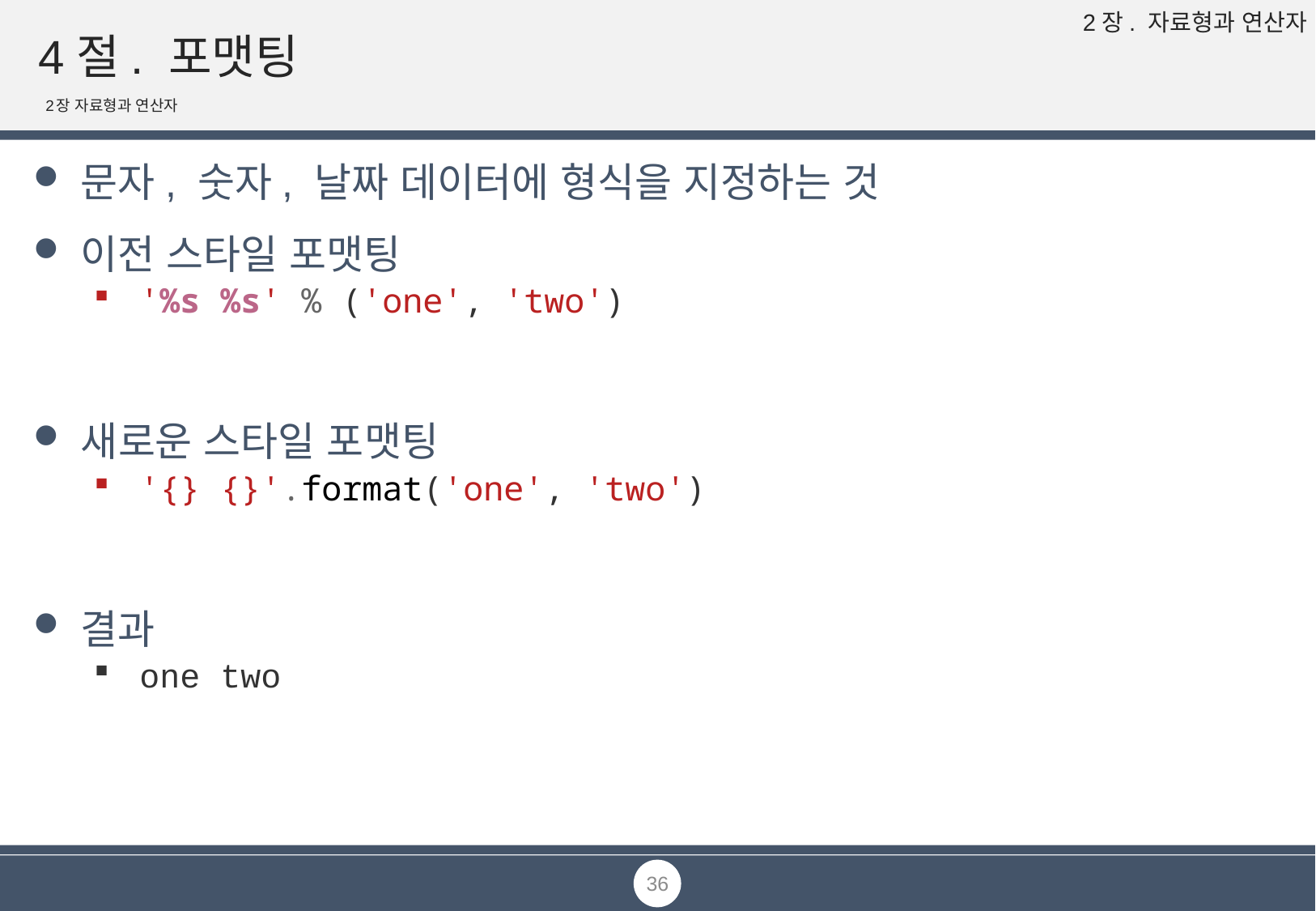

# 4절. 포맷팅
2장 자료형과 연산자
문자, 숫자, 날짜 데이터에 형식을 지정하는 것
이전 스타일 포맷팅
'%s %s' % ('one', 'two')

새로운 스타일 포맷팅
'{} {}'.format('one', 'two')

결과
one two

36